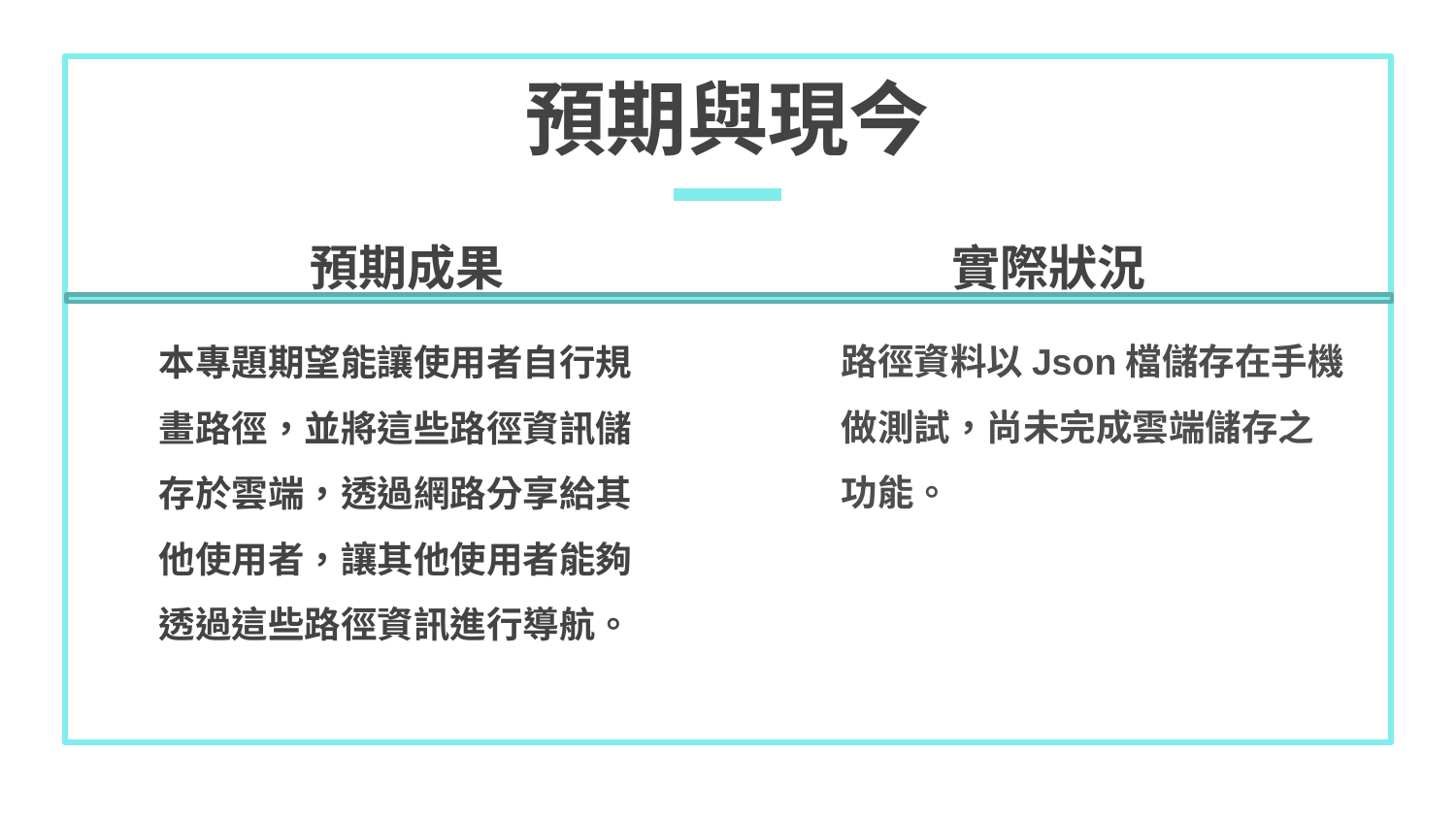

# 預期與現今
預期成果
實際狀況

路徑資料以Json檔儲存在手機
做測試，尚未完成雲端儲存之
功能。
本專題期望能讓使用者自行規畫路徑，並將這些路徑資訊儲存於雲端，透過網路分享給其他使用者，讓其他使用者能夠透過這些路徑資訊進行導航。